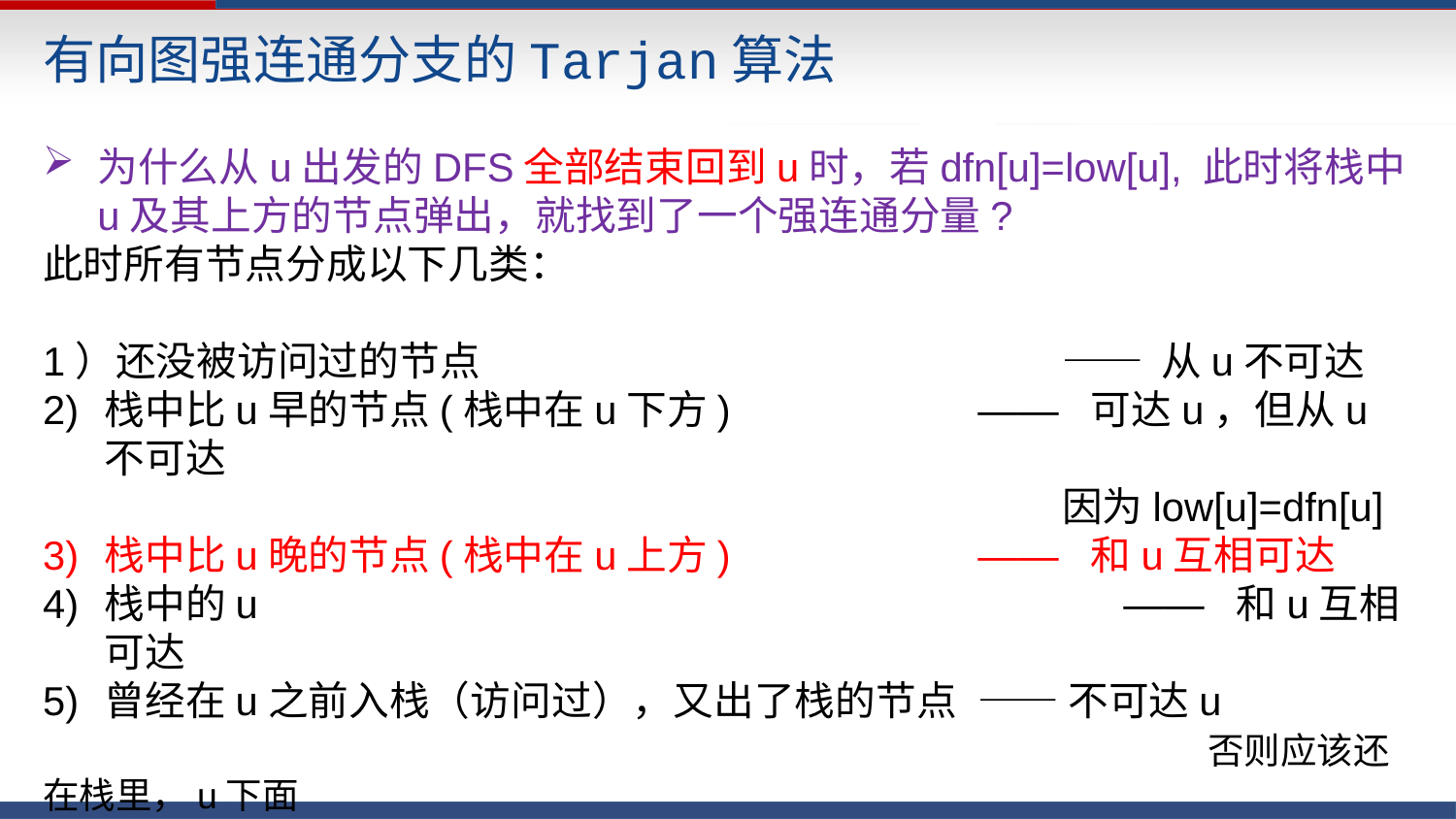

有向图强连通分支的Tarjan算法
为什么从u出发的DFS全部结束回到u时，若dfn[u]=low[u], 此时将栈中u及其上方的节点弹出，就找到了一个强连通分量?
此时所有节点分成以下几类：

1）还没被访问过的节点				——  从u不可达
栈中比u早的节点(栈中在u下方)		——  可达u，但从u不可达
			因为low[u]=dfn[u]
栈中比u晚的节点(栈中在u上方)		——  和u互相可达
栈中的u 						——  和u互相可达
曾经在u之前入栈（访问过），又出了栈的节点	—— 不可达u
								否则应该还在栈里，u下面
6) 曾经在u之后入栈（访问过），又出了栈的节点 —— 从u可达，但不可达u